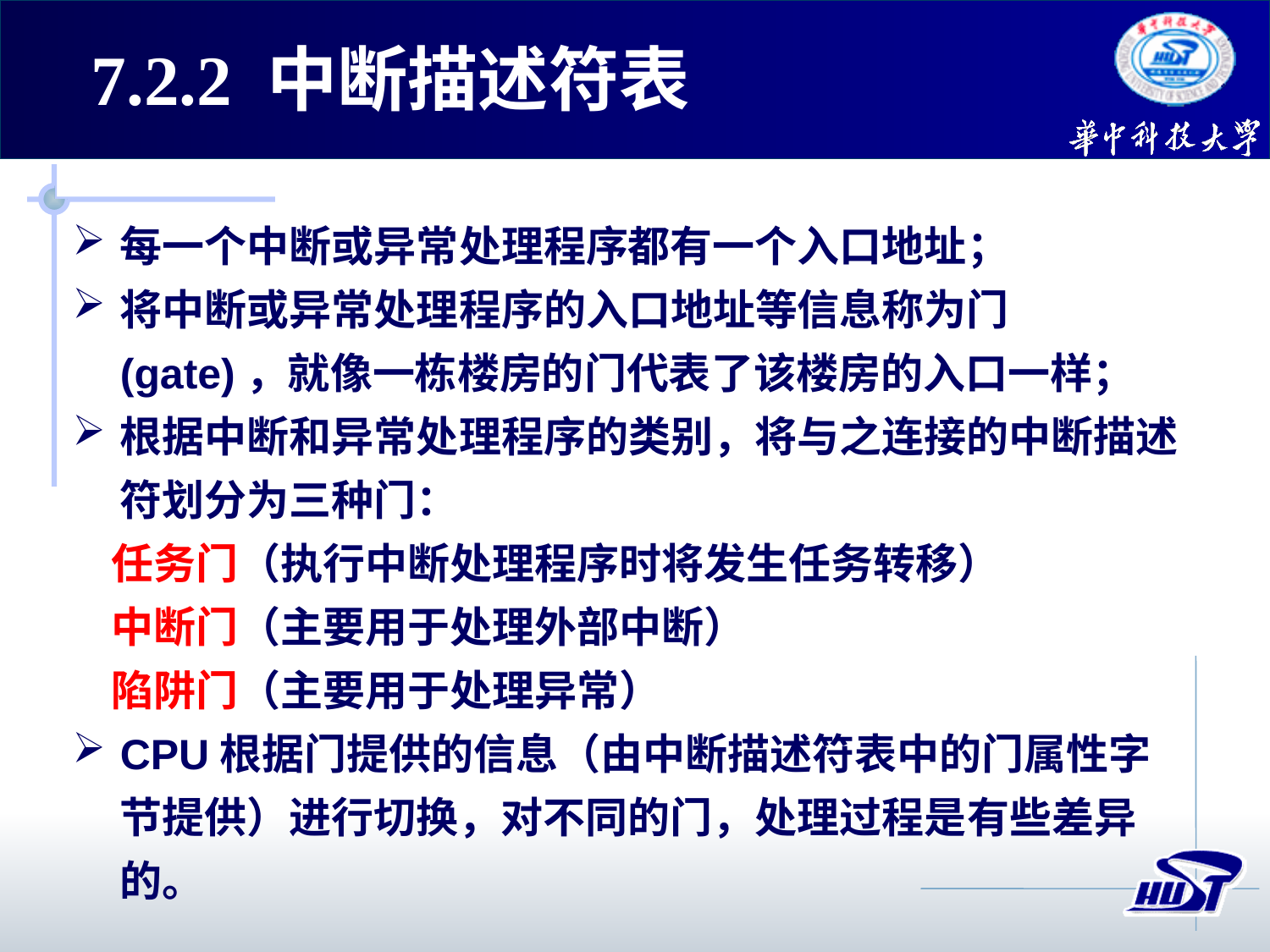

7.2.2 中断描述符表
每一个中断或异常处理程序都有一个入口地址；
将中断或异常处理程序的入口地址等信息称为门(gate)，就像一栋楼房的门代表了该楼房的入口一样；
根据中断和异常处理程序的类别，将与之连接的中断描述符划分为三种门：
   任务门（执行中断处理程序时将发生任务转移）
   中断门（主要用于处理外部中断）
   陷阱门（主要用于处理异常）
CPU根据门提供的信息（由中断描述符表中的门属性字节提供）进行切换，对不同的门，处理过程是有些差异的。